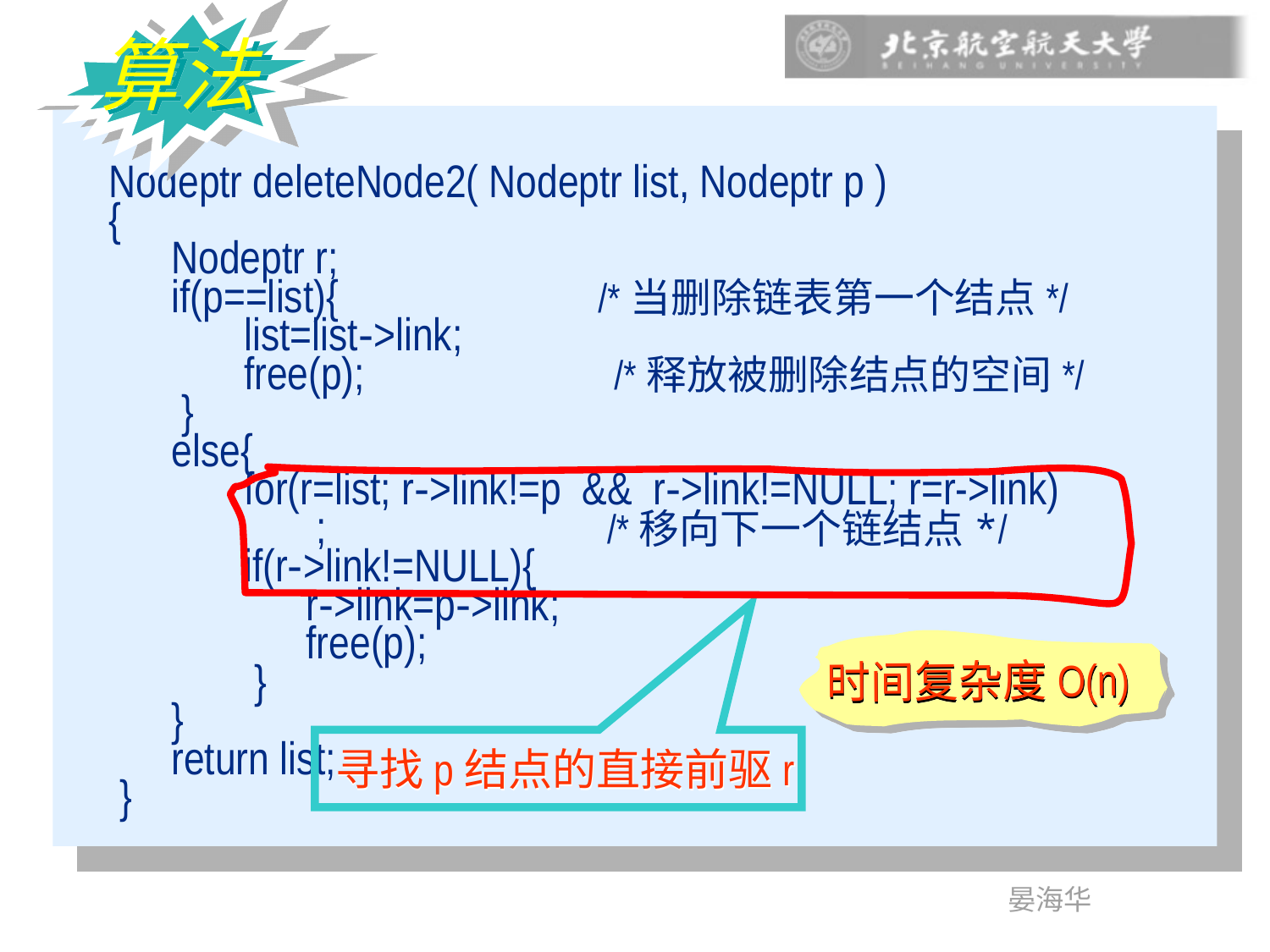

算法

Nodeptr deleteNode2( Nodeptr list, Nodeptr p )
{
      Nodeptr r;
      if(p==list){                         /*当删除链表第一个结点*/
             list=list->link;
             free(p);                        /*释放被删除结点的空间*/
       }
      else{
             for(r=list; r->link!=p  &&  r->link!=NULL; r=r->link)
                    ;                           /*移向下一个链结点*/
             if(r->link!=NULL){
                   r->link=p->link;
                   free(p);
              }
      }
      return list;
 }

寻找p结点的直接前驱r

时间复杂度O(n)